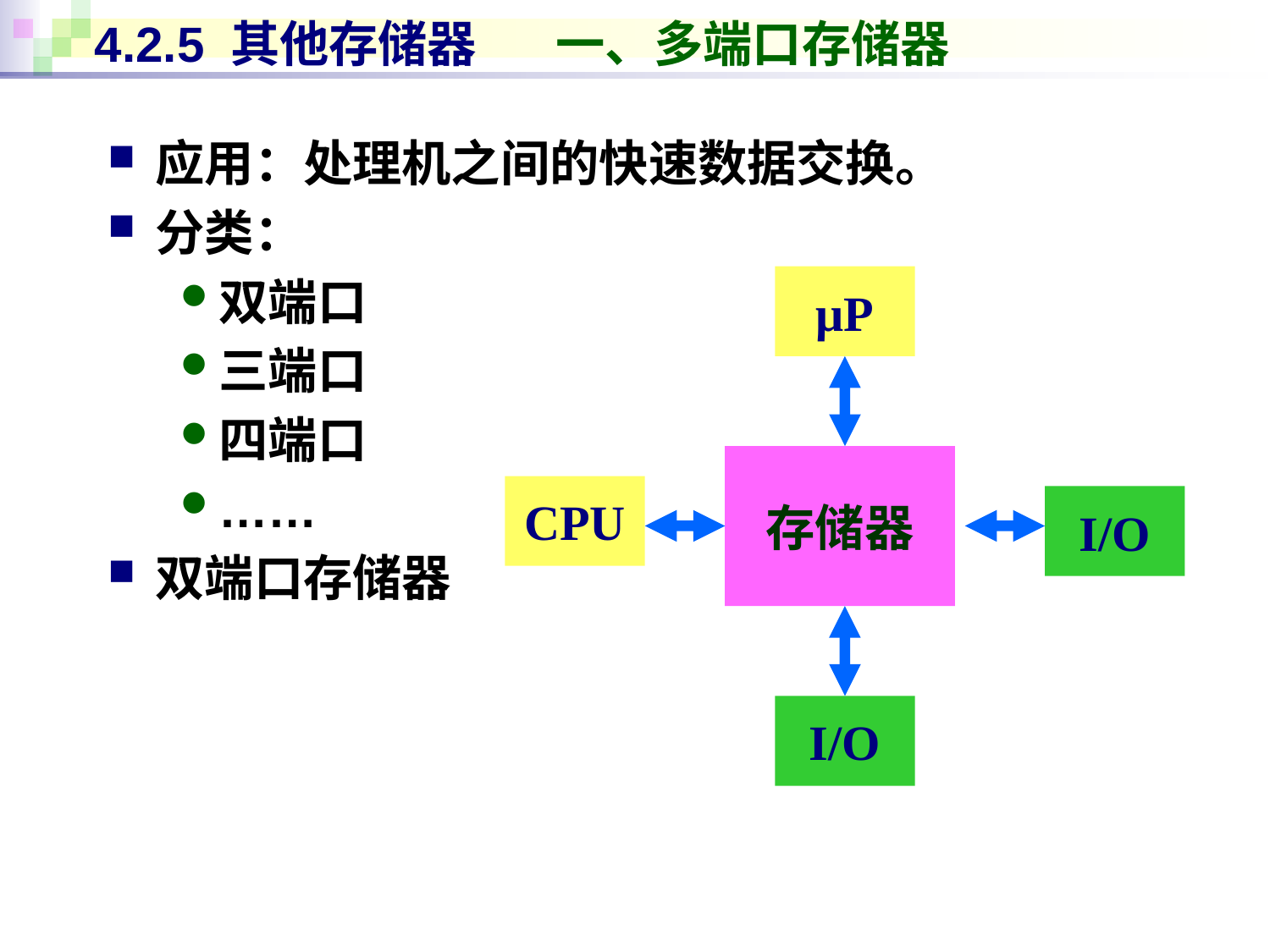

# 4.2.5 其他存储器       一、多端口存储器
应用：处理机之间的快速数据交换。
分类：
双端口
三端口
四端口
……
双端口存储器
μP

存储器
CPU

I/O

I/O
69